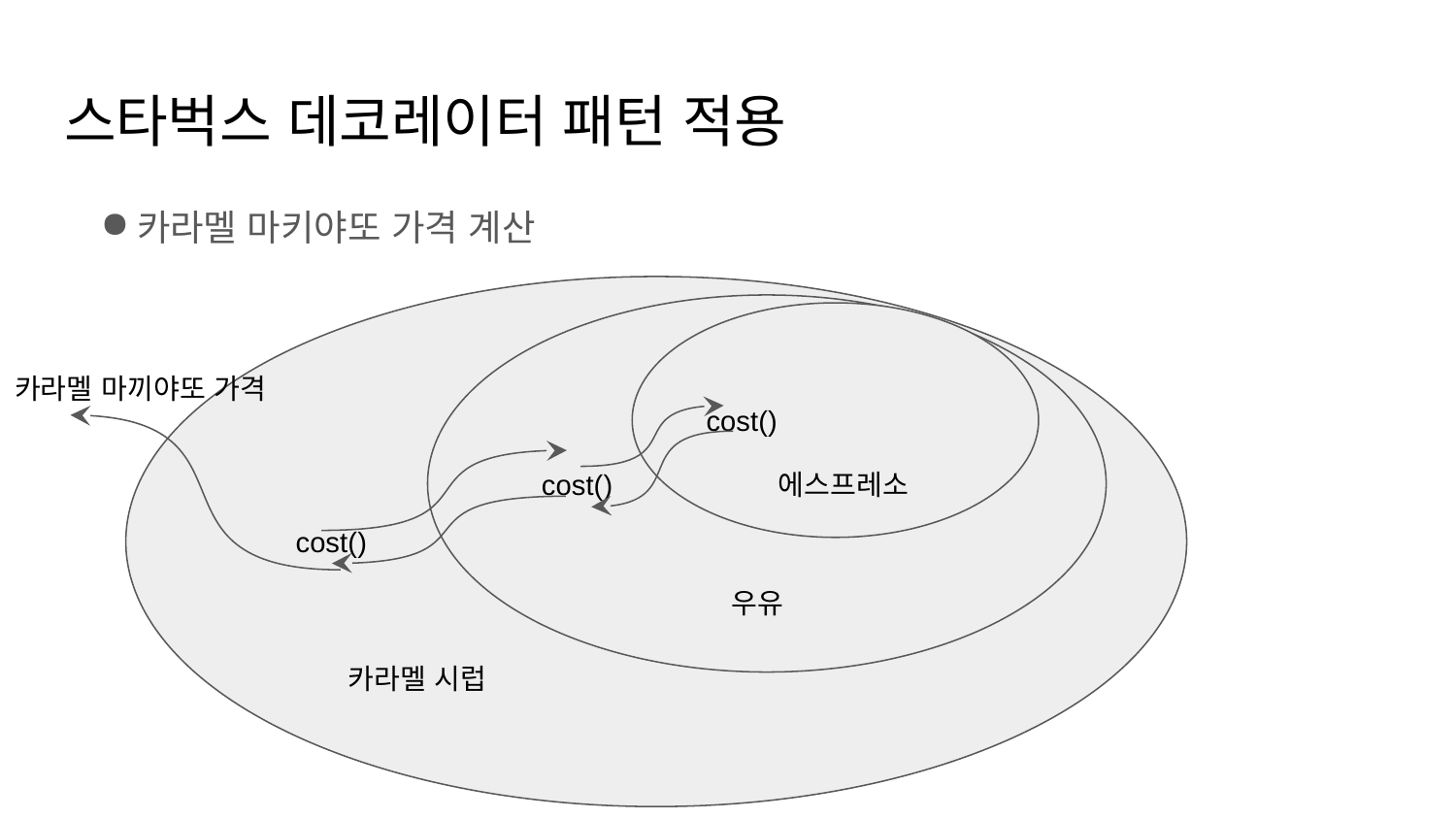

# 스타벅스 데코레이터 패턴 적용
카라멜 마키야또 가격 계산
cost()
cost()
cost()
카라멜 마끼야또 가격
에스프레소
우유
카라멜 시럽